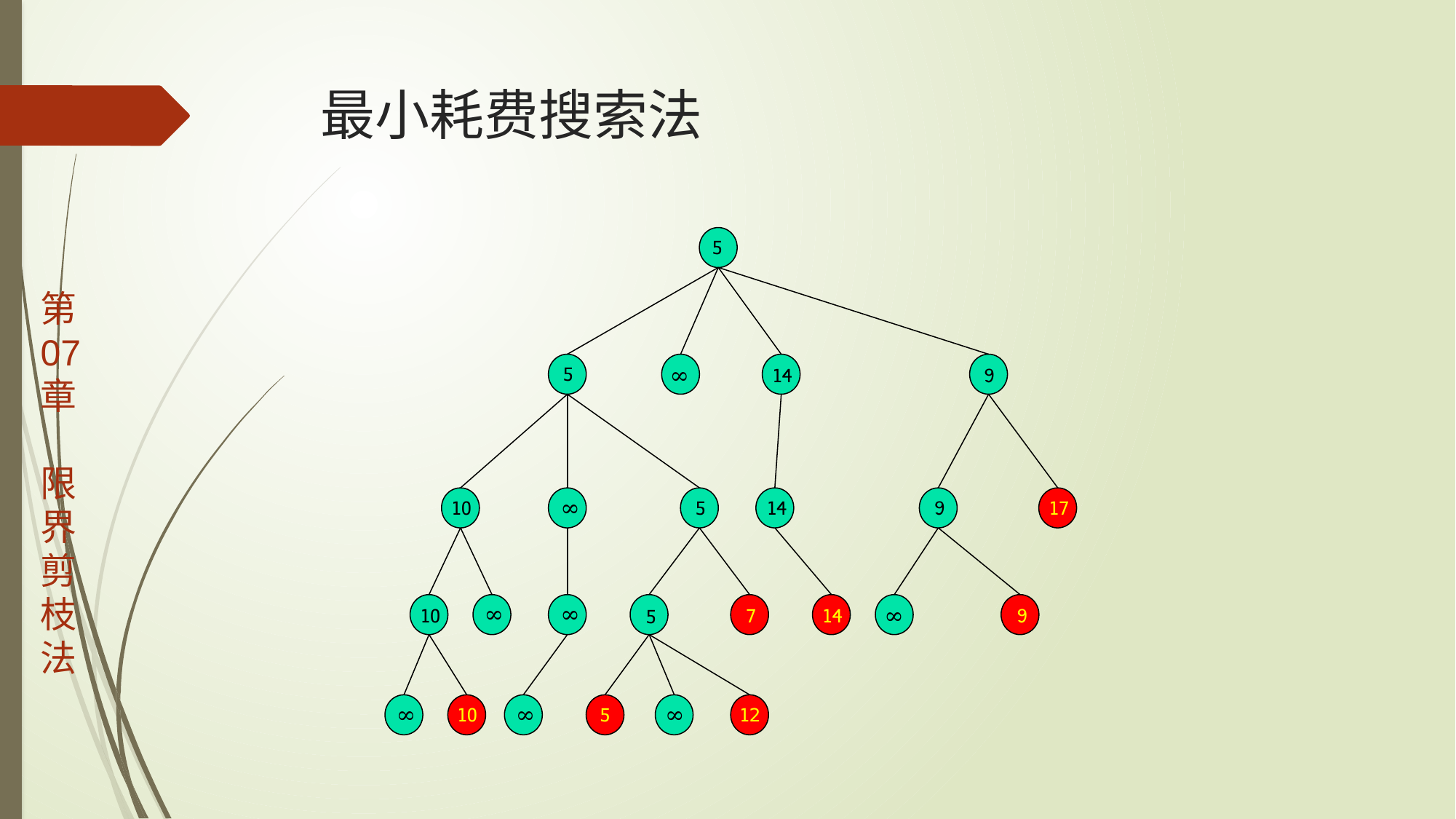

# 最小耗费搜索法

5
5
∞
14
9
10
∞
5
14
9
17
∞
∞
7
14
∞
9
10
5
10
12
∞
∞
5
∞